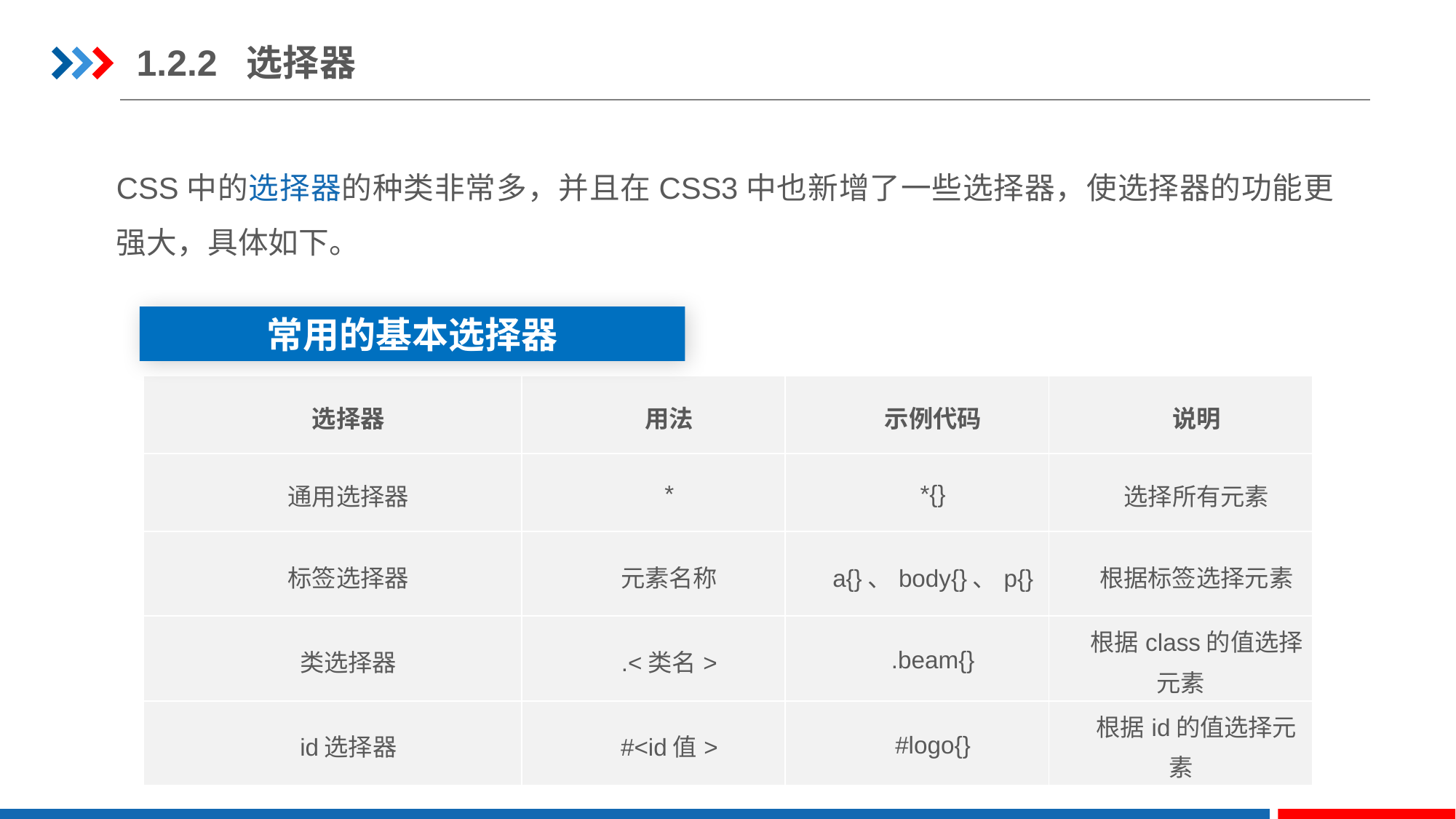

1.2.2  选择器
CSS中的选择器的种类非常多，并且在CSS3中也新增了一些选择器，使选择器的功能更强大，具体如下。
常用的基本选择器
| 选择器 | 用法 | 示例代码 | 说明 |
| --- | --- | --- | --- |
| 通用选择器 | \* | \*{} | 选择所有元素 |
| 标签选择器 | 元素名称 | a{}、body{}、p{} | 根据标签选择元素 |
| 类选择器 | .<类名> | .beam{} | 根据class的值选择元素 |
| id选择器 | #<id值> | #logo{} | 根据id的值选择元素 |